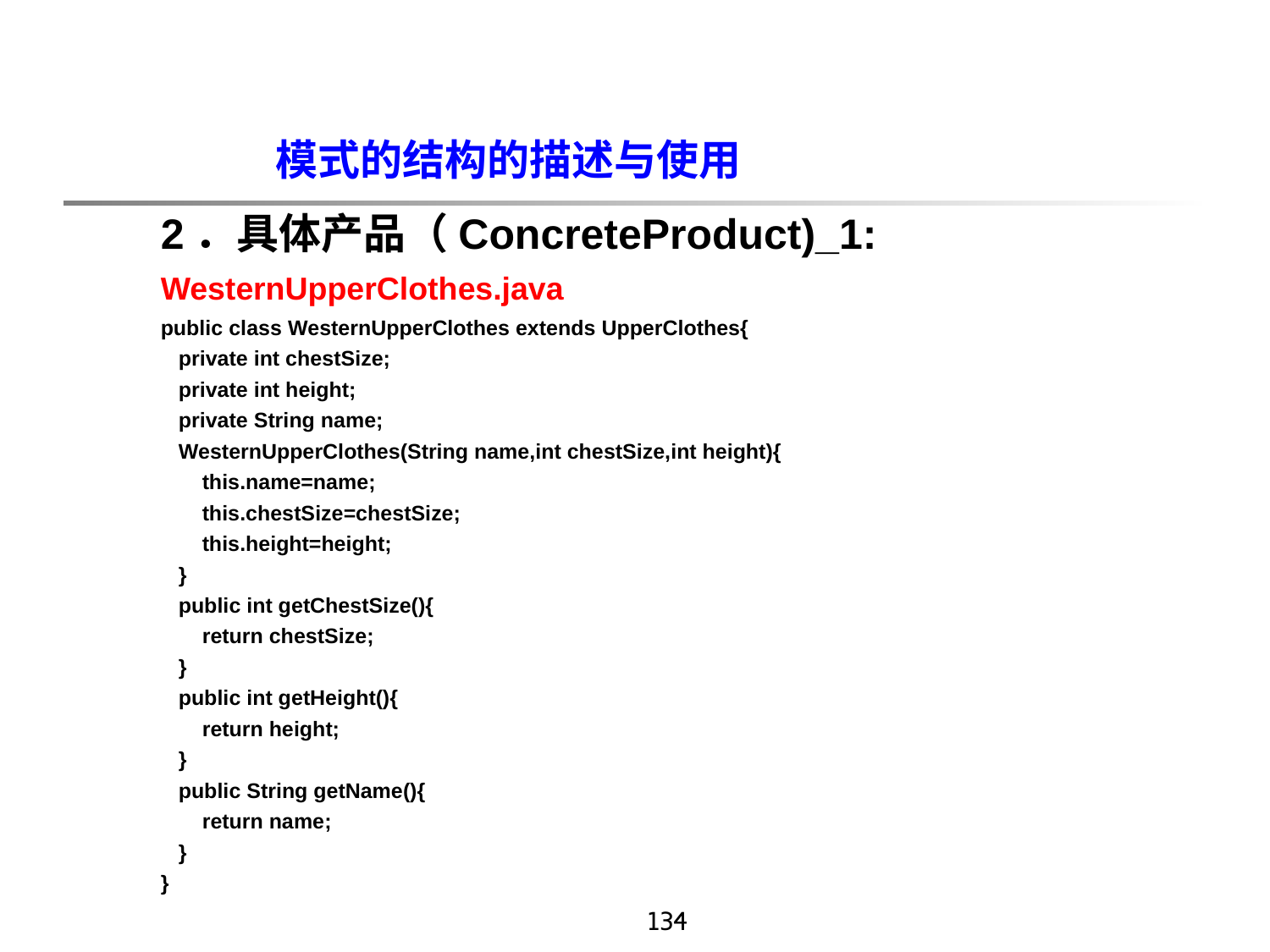

模式的结构的描述与使用

2．具体产品（ConcreteProduct)_1: WesternUpperClothes.java
public class WesternUpperClothes extends UpperClothes{
   private int chestSize;
   private int height;
   private String name;
   WesternUpperClothes(String name,int chestSize,int height){
       this.name=name;
       this.chestSize=chestSize;
       this.height=height;
   }
   public int getChestSize(){
       return chestSize;
   }
   public int getHeight(){
       return height;
   }
   public String getName(){
       return name;
   }
}

134